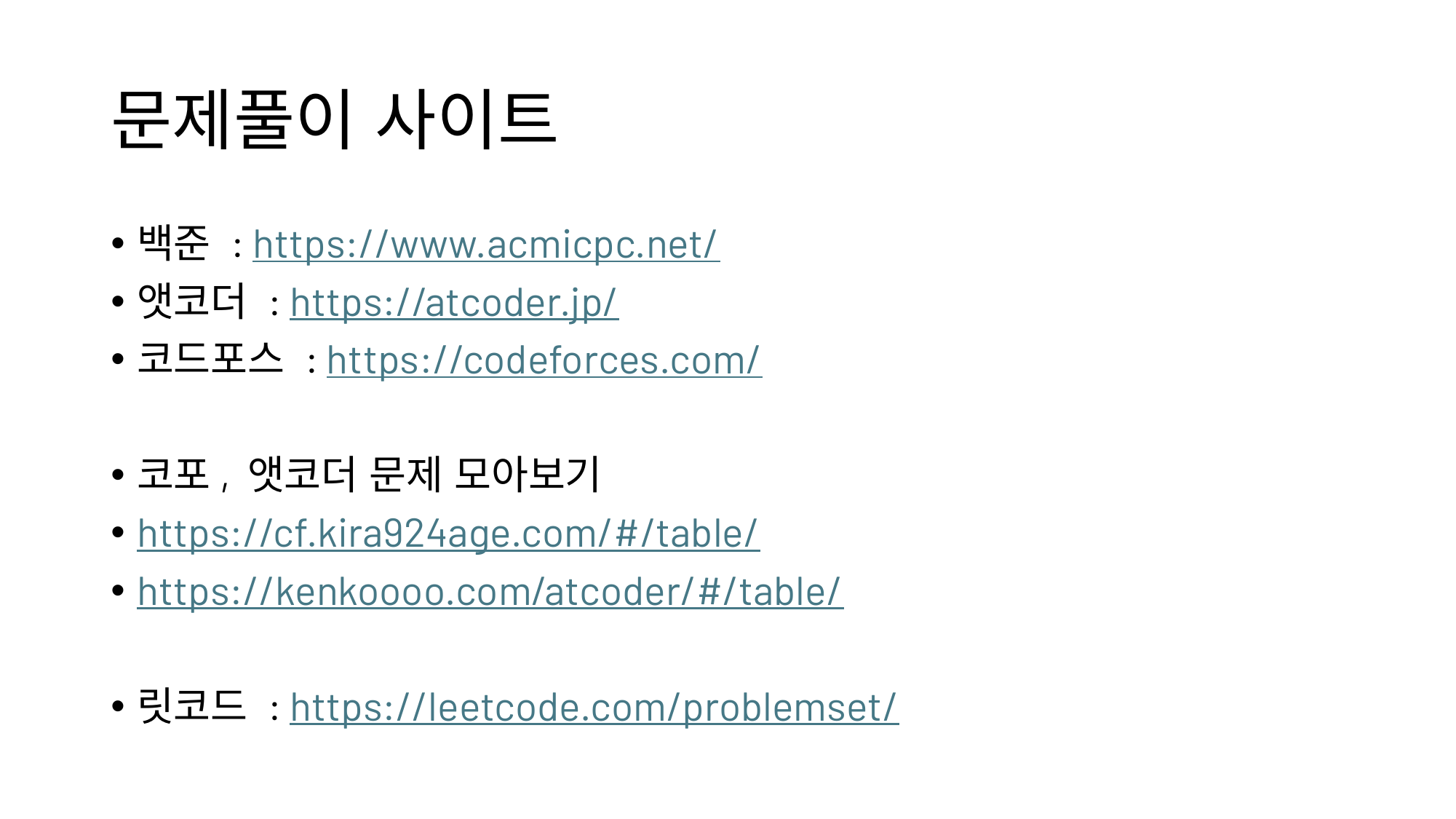

# 문제풀이 사이트
백준 : https://www.acmicpc.net/
앳코더 : https://atcoder.jp/
코드포스 : https://codeforces.com/

코포, 앳코더 문제 모아보기
https://cf.kira924age.com/#/table/
https://kenkoooo.com/atcoder/#/table/

릿코드 : https://leetcode.com/problemset/